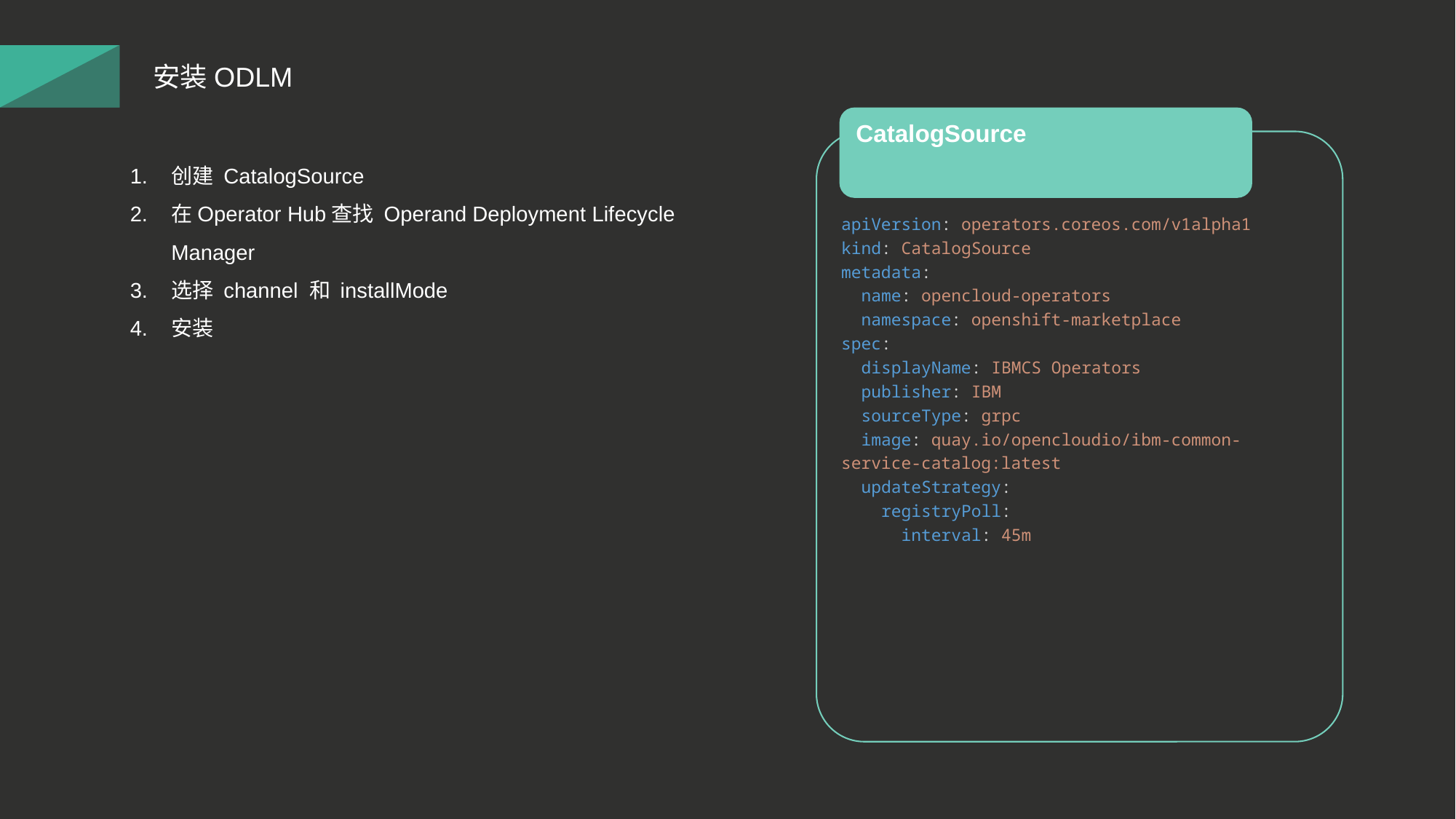

安装ODLM

CatalogSource
apiVersion: operators.coreos.com/v1alpha1
kind: CatalogSource
metadata:
  name: opencloud-operators
  namespace: openshift-marketplace
spec:
  displayName: IBMCS Operators
  publisher: IBM
  sourceType: grpc
  image: quay.io/opencloudio/ibm-common-service-catalog:latest
  updateStrategy:
    registryPoll:
      interval: 45m
创建 CatalogSource
在Operator Hub查找 Operand Deployment Lifecycle Manager
选择 channel 和 installMode
安装